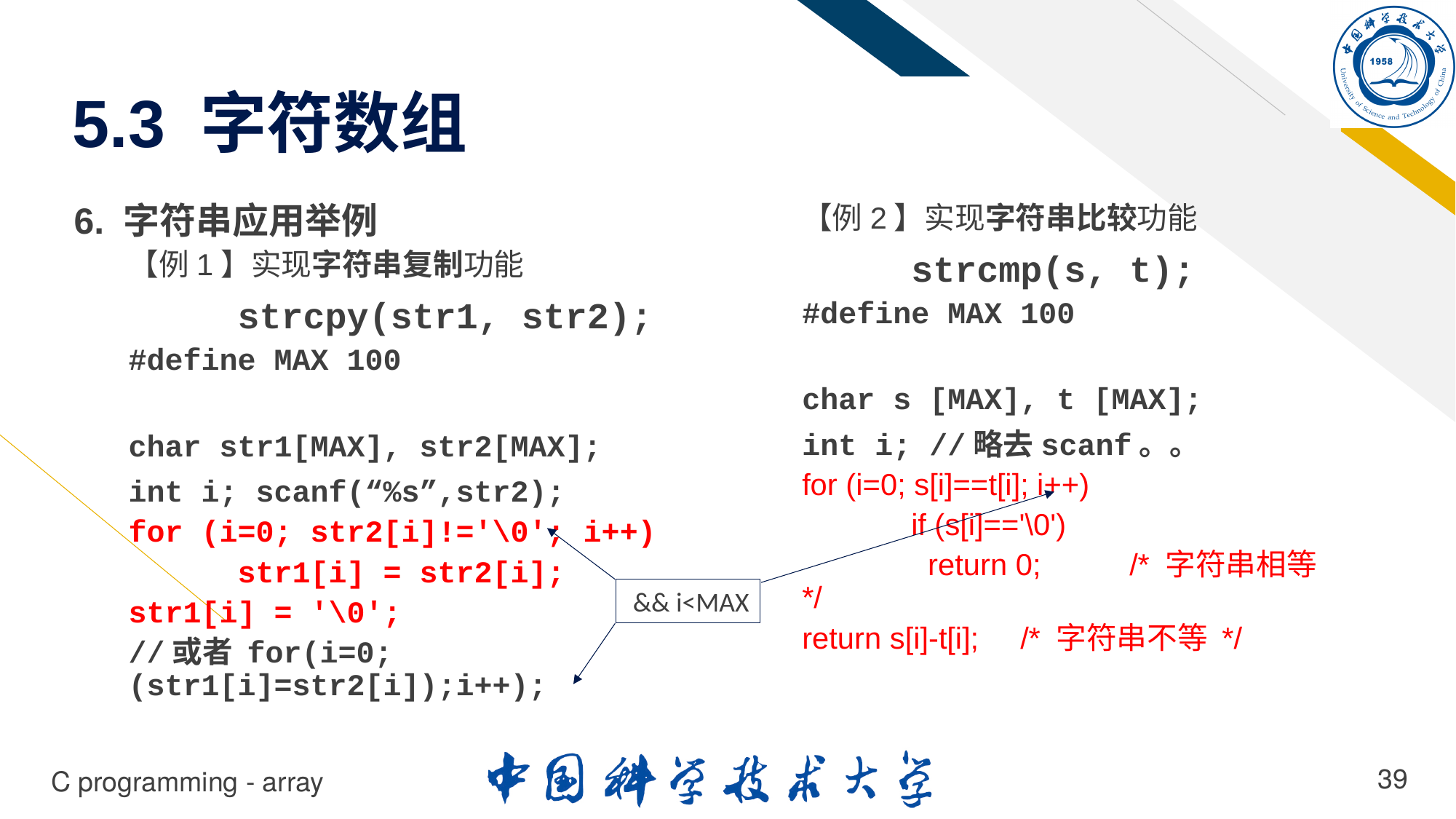

# 5.3 字符数组
6. 字符串应用举例
【例1】实现字符串复制功能
		strcpy(str1, str2);
#define MAX 100

char str1[MAX], str2[MAX];
int i; scanf(“%s”,str2);
for (i=0; str2[i]!='\0'; i++)
	str1[i] = str2[i];
str1[i] = '\0';
//或者 for(i=0;(str1[i]=str2[i]);i++);

【例2】实现字符串比较功能
		strcmp(s, t);
#define MAX 100

char s [MAX], t [MAX];
int i; //略去scanf。。
for (i=0; s[i]==t[i]; i++)
	if (s[i]=='\0')
	  return 0;	/* 字符串相等 */
return s[i]-t[i];	/* 字符串不等 */

 && i<MAX
C programming - array
39